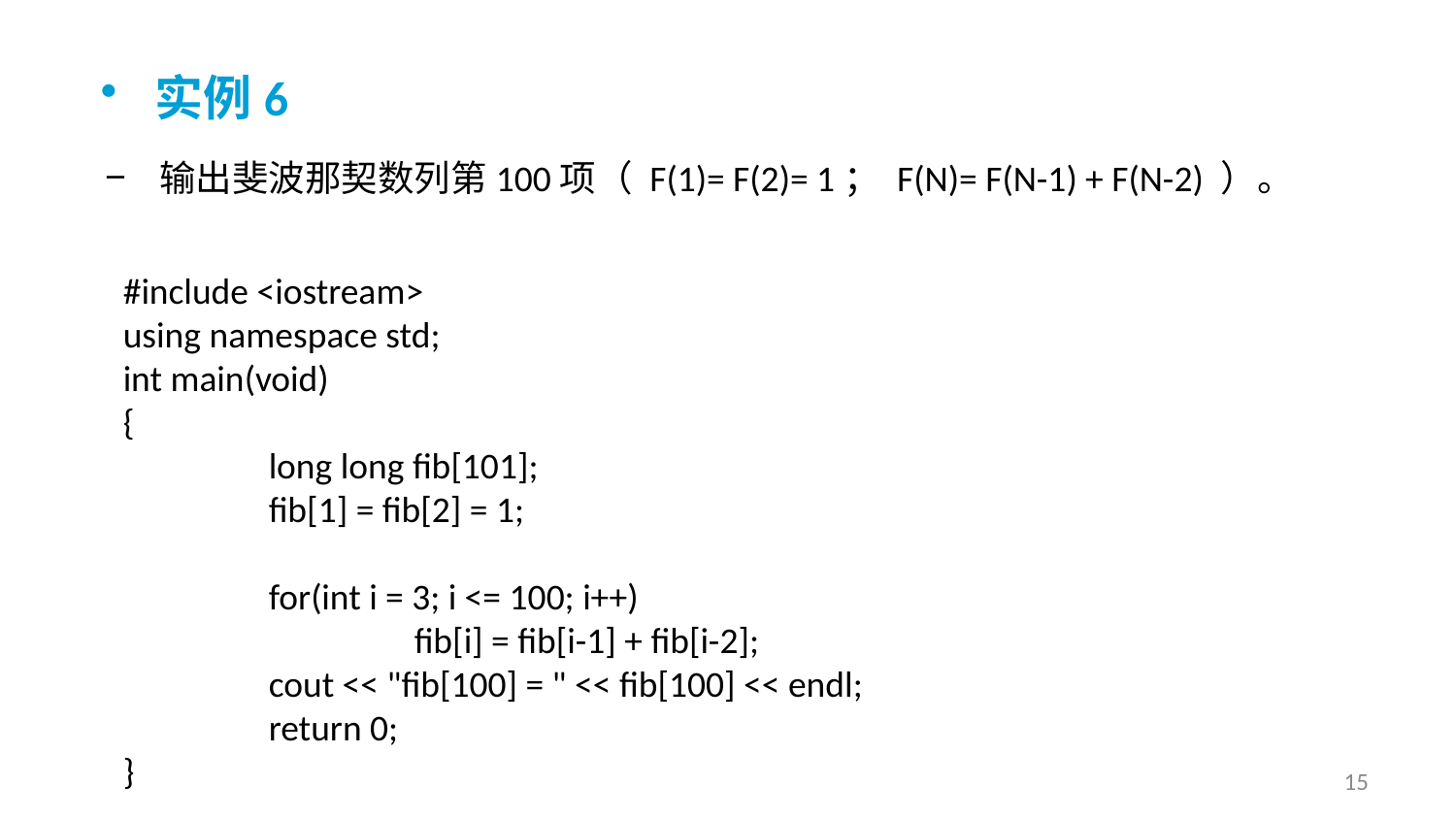

实例6
输出斐波那契数列第100项（ F(1)= F(2)= 1； F(N)= F(N-1) + F(N-2) ）。
#include <iostream>
using namespace std;
int main(void)
{
	long long fib[101];
	fib[1] = fib[2] = 1;

	for(int i = 3; i <= 100; i++)
		fib[i] = fib[i-1] + fib[i-2];
	cout << "fib[100] = " << fib[100] << endl;
	return 0;
}
15